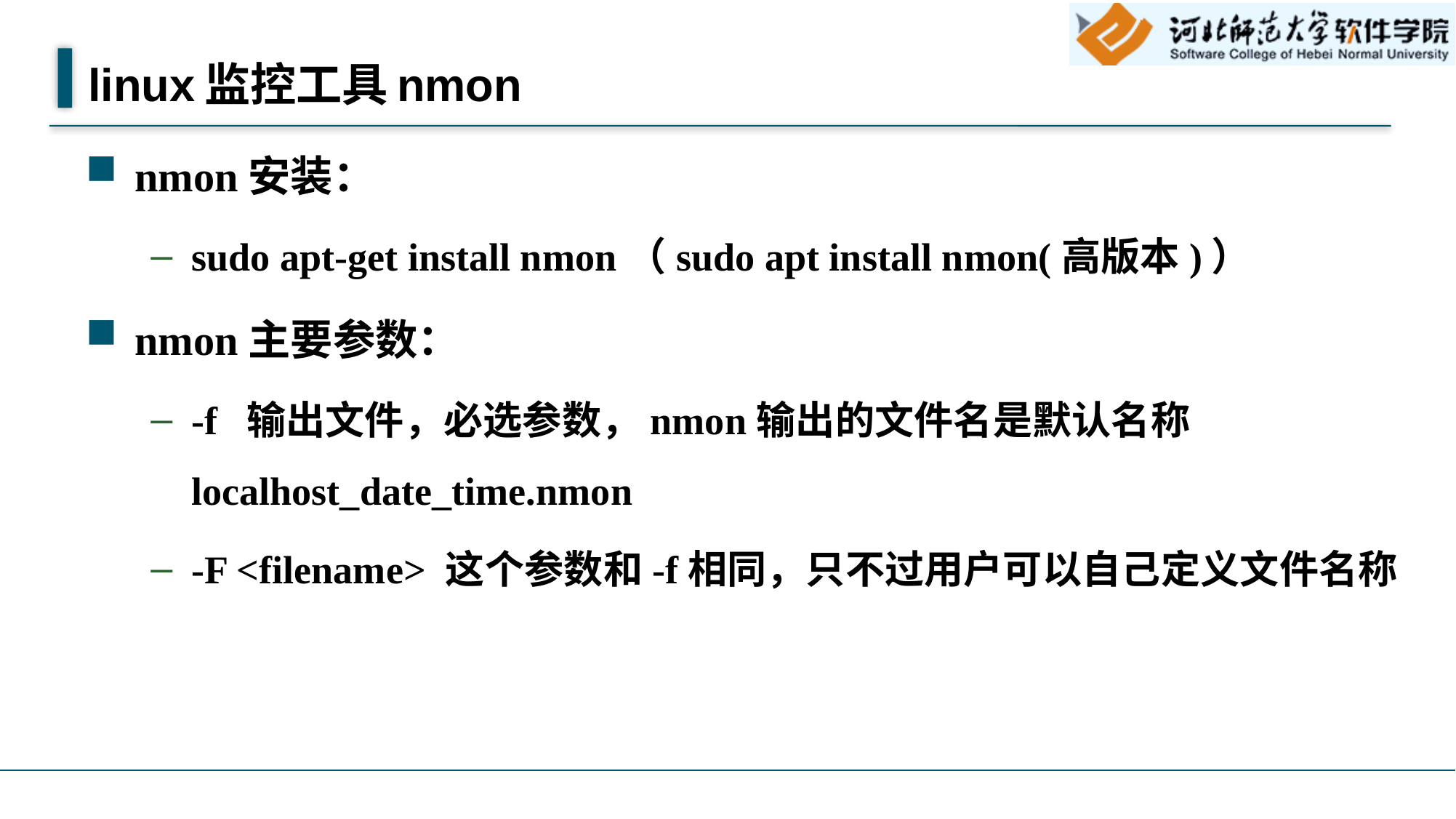

# linux监控工具nmon
nmon安装：
sudo apt-get install nmon（sudo apt install nmon(高版本)）
nmon主要参数：
-f  输出文件，必选参数，nmon输出的文件名是默认名称 localhost_date_time.nmon
-F <filename> 这个参数和-f相同，只不过用户可以自己定义文件名称